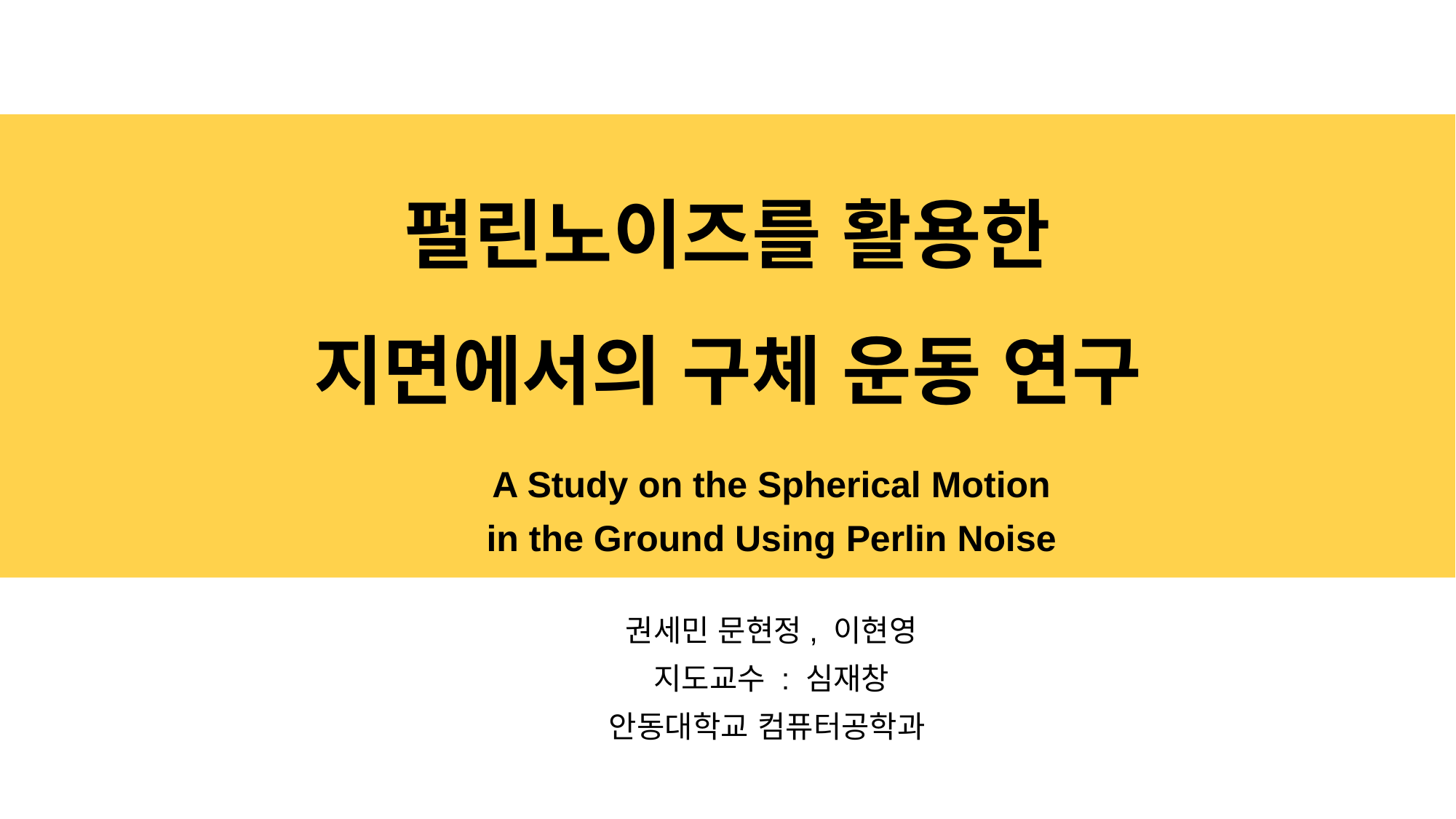

# 펄린노이즈를 활용한 지면에서의 구체 운동 연구
A Study on the Spherical Motion
in the Ground Using Perlin Noise
권세민 문현정, 이현영
지도교수 : 심재창
안동대학교 컴퓨터공학과